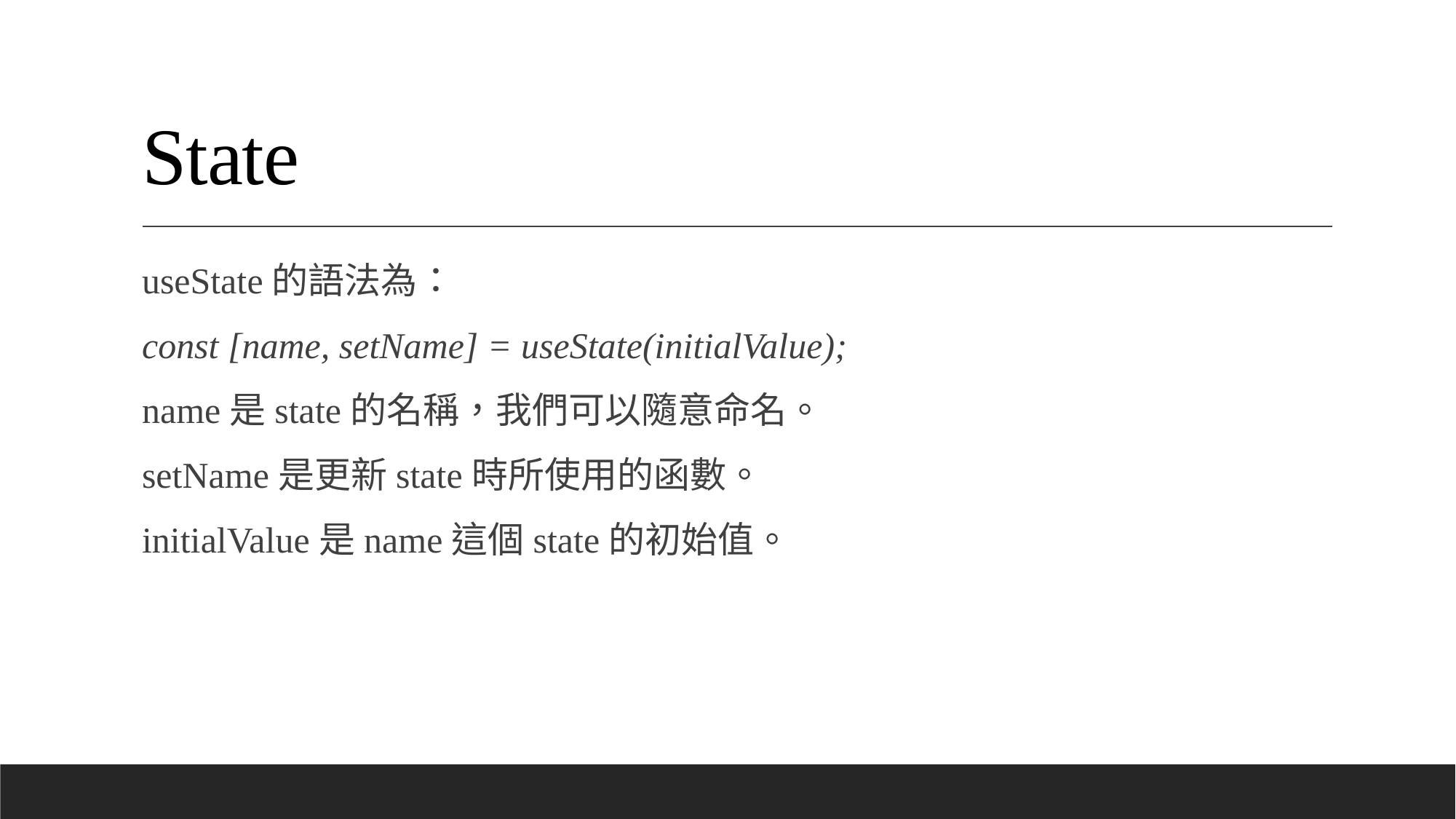

# State
useState的語法為：
const [name, setName] = useState(initialValue);
name是state的名稱，我們可以隨意命名。
setName是更新state時所使用的函數。
initialValue是name這個state的初始值。